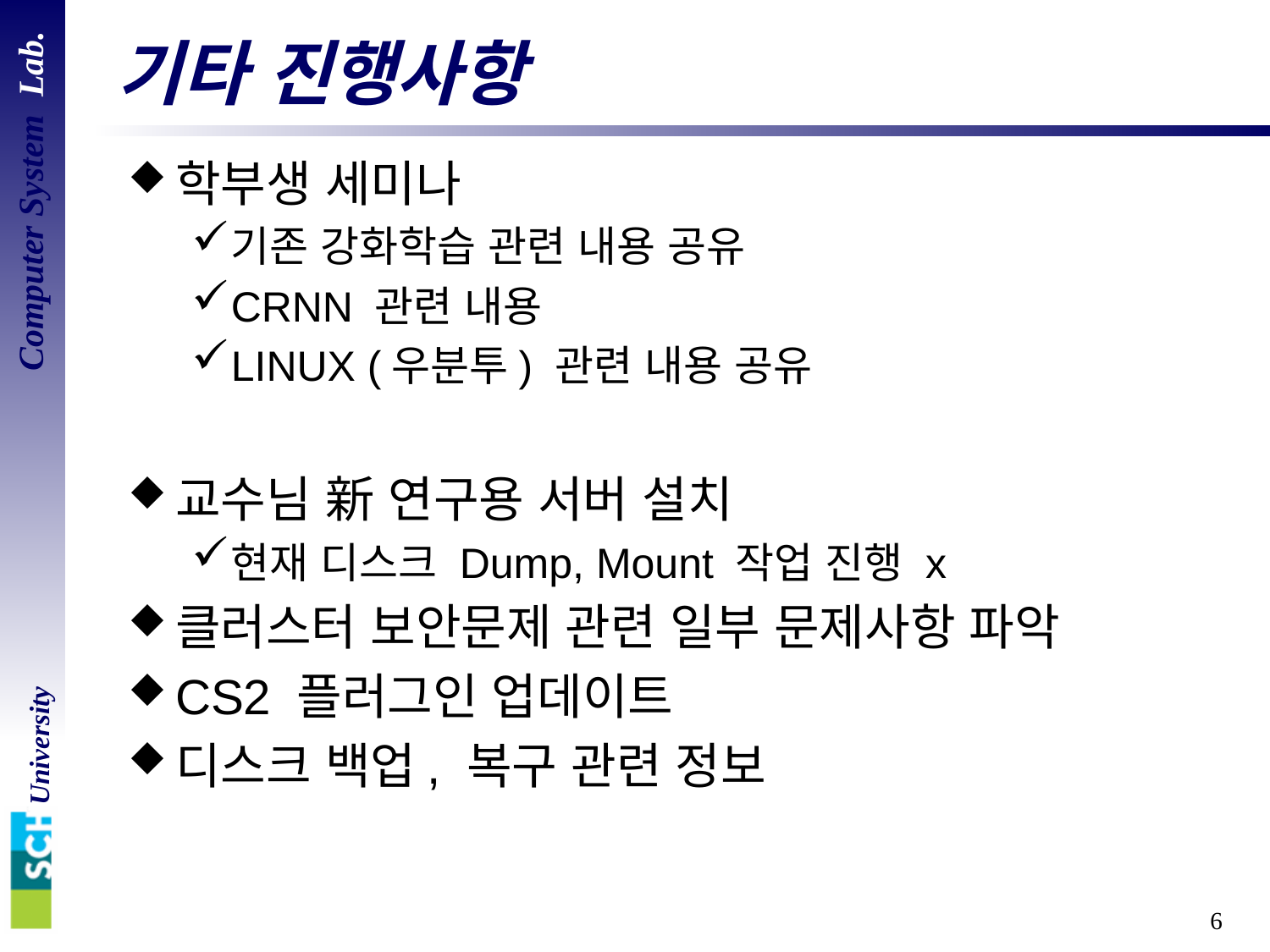

# 기타 진행사항
학부생 세미나
기존 강화학습 관련 내용 공유
CRNN 관련 내용
LINUX (우분투) 관련 내용 공유

교수님 新 연구용 서버 설치
현재 디스크 Dump, Mount 작업 진행 x
클러스터 보안문제 관련 일부 문제사항 파악
CS2 플러그인 업데이트
디스크 백업, 복구 관련 정보